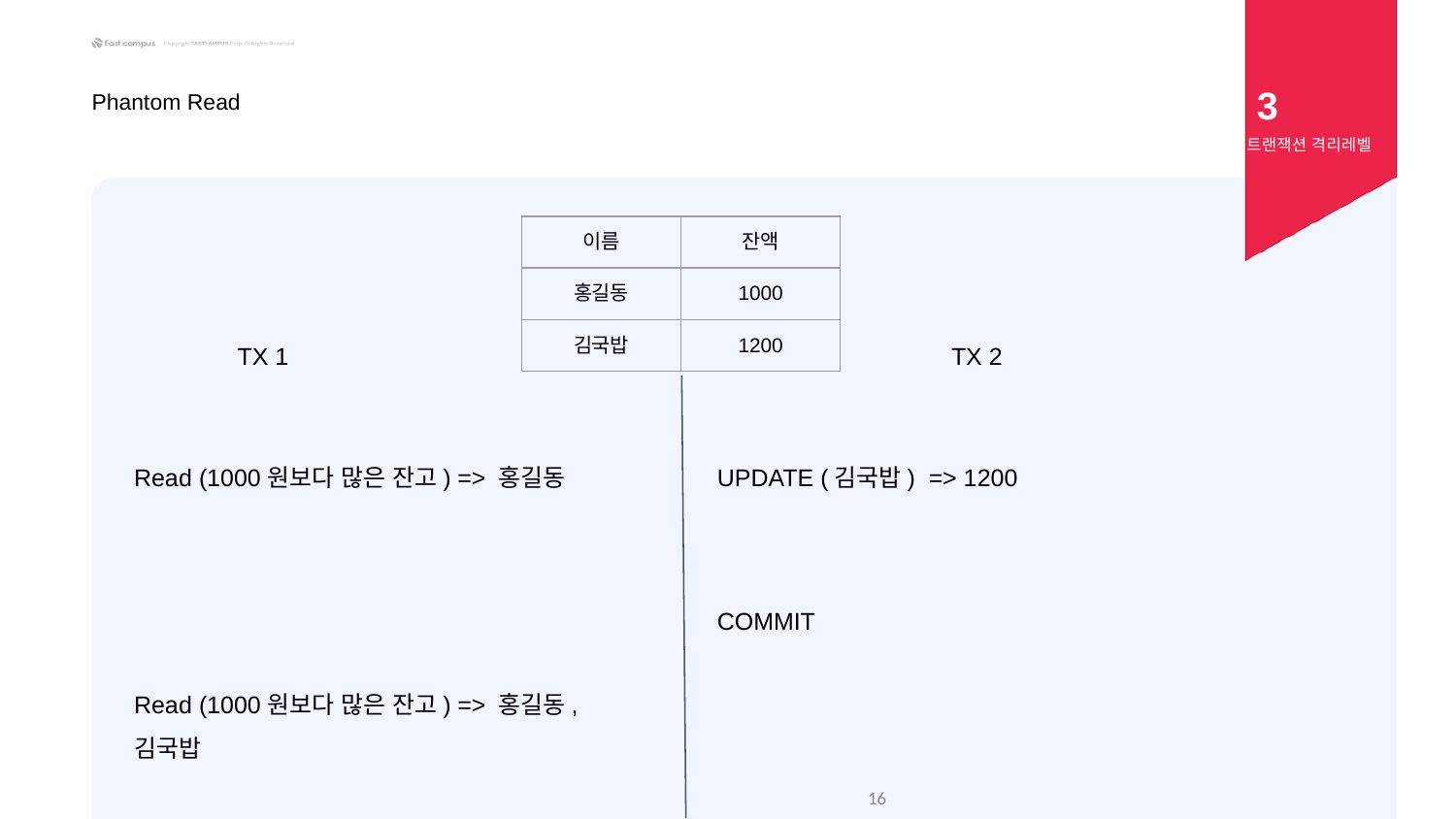

3
Phantom Read
트랜잭션 격리레벨
| 이름 | 잔액 |
| --- | --- |
| 홍길동 | 1000 |
| 김국밥 | 1200 |
TX 1
TX 2
Read (1000원보다 많은 잔고) => 홍길동
UPDATE (김국밥)  => 1200
COMMIT
Read (1000원보다 많은 잔고) => 홍길동, 김국밥
16